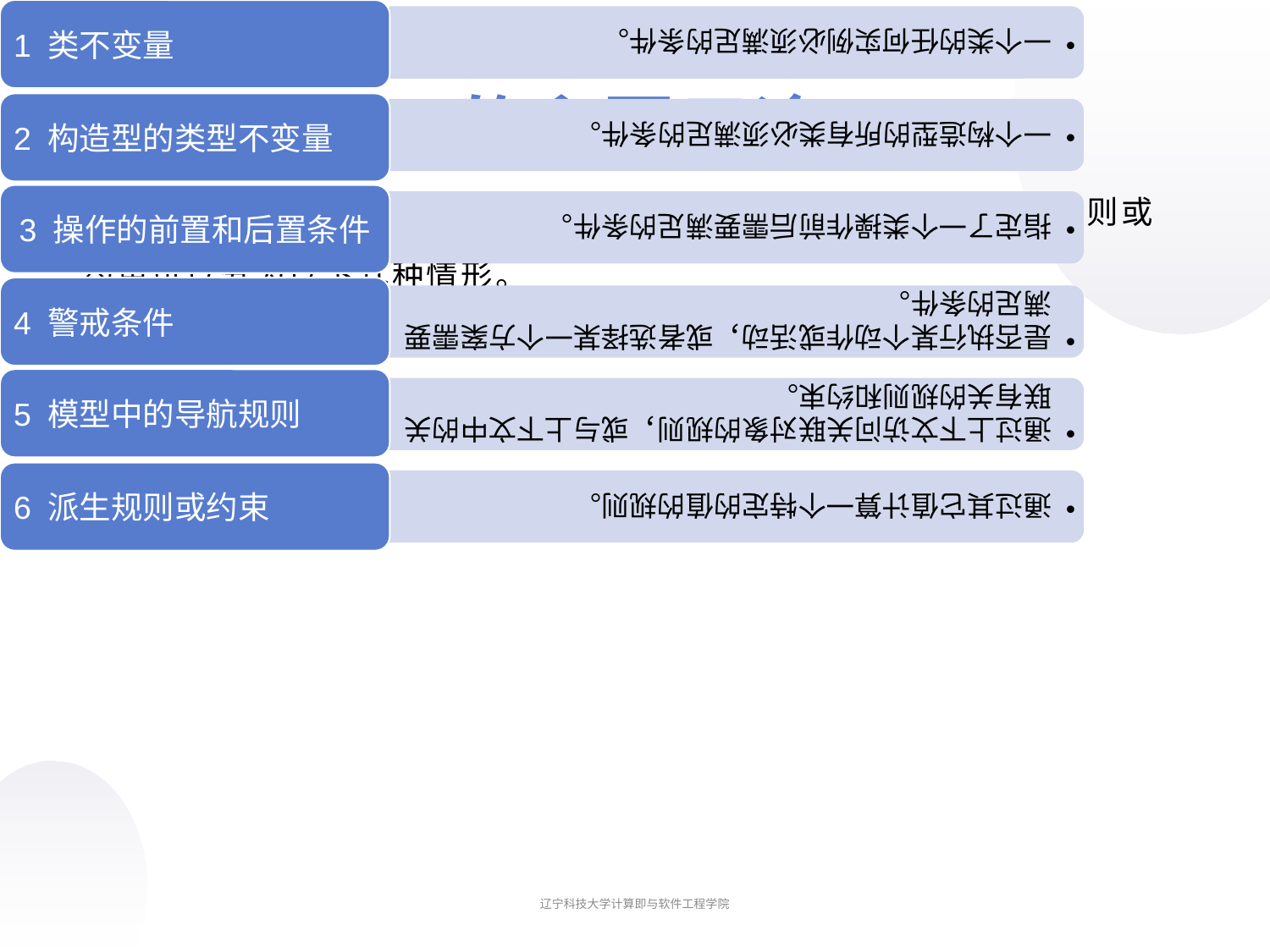

# 2.7.2 OCL的主要用途
OCL的主要用途是为模型元素指定需要的规则和约束。这些规则或约束可以分为以下几种情形。

一个类的任何实例必须满足的条件。
1 类不变量
一个构造型的所有类必须满足的条件。
2 构造型的类型不变量
指定了一个类操作前后需要满足的条件。
3 操作的前置和后置条件
是否执行某个动作或活动，或者选择某一个方案需要满足的条件。
4 警戒条件
通过上下文访问关联对象的规则，或与上下文中的关联有关的规则和约束。
5 模型中的导航规则
通过其它值计算一个特定的值的规则。
6 派生规则或约束

辽宁科技大学计算即与软件工程学院
113